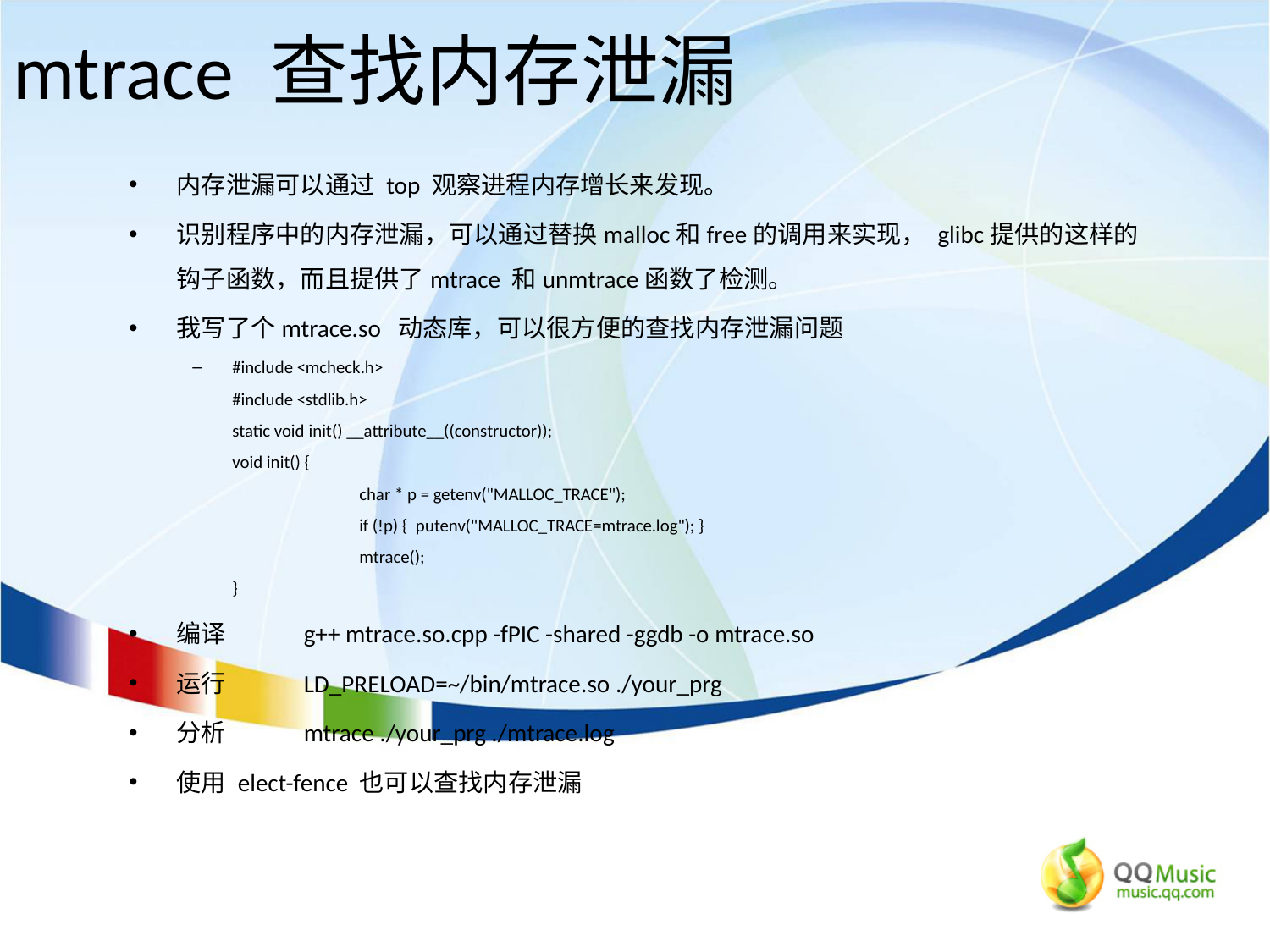

mtrace 查找内存泄漏
内存泄漏可以通过 top 观察进程内存增长来发现。
识别程序中的内存泄漏，可以通过替换malloc和free的调用来实现， glibc提供的这样的钩子函数，而且提供了mtrace 和unmtrace函数了检测。
我写了个mtrace.so  动态库，可以很方便的查找内存泄漏问题
#include <mcheck.h>
#include <stdlib.h>
static void init() __attribute__((constructor));
void init() {
	char * p = getenv("MALLOC_TRACE");
	if (!p) {  putenv("MALLOC_TRACE=mtrace.log"); }
	mtrace();
}
编译	g++ mtrace.so.cpp -fPIC -shared -ggdb -o mtrace.so
运行	LD_PRELOAD=~/bin/mtrace.so ./your_prg
分析	mtrace ./your_prg ./mtrace.log
使用 elect-fence 也可以查找内存泄漏